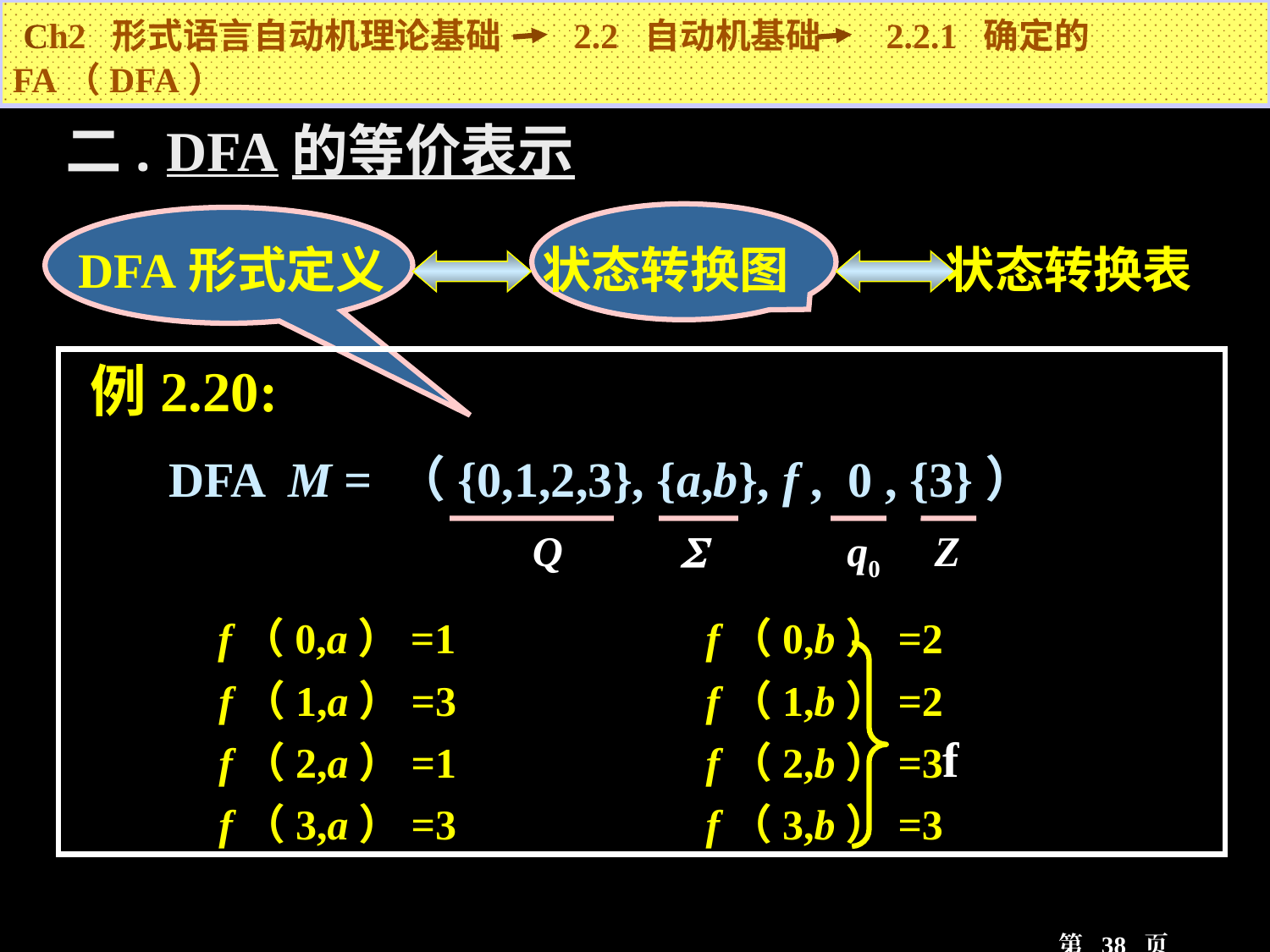

Ch2  形式语言自动机理论基础        2.2  自动机基础       2.2.1  确定的FA（DFA）

二. DFA的等价表示

  DFA形式定义              状态转换图              状态转换表

 例2.20:
        DFA  M = （{0,1,2,3}, {a,b}, f ,  0 , {3}）

            f（0,a）=1		f（0,b）=2
	  f（1,a）=3		f（1,b）=2
	  f（2,a）=1		f（2,b）=3
	  f（3,a）=3		f（3,b）=3

Q

Σ
q0

Z

f